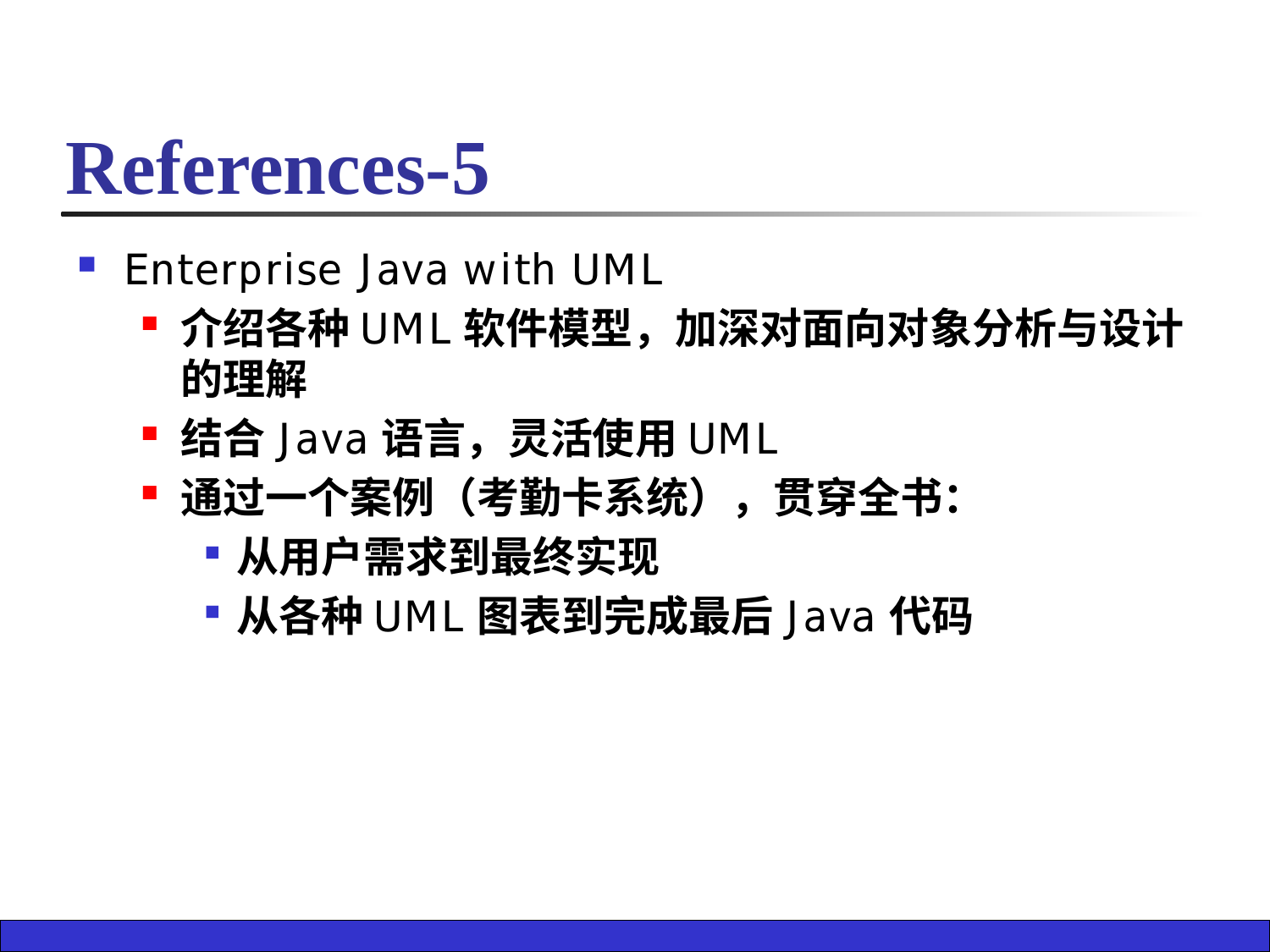

# References-5
Enterprise Java with UML
介绍各种UML软件模型，加深对面向对象分析与设计的理解
结合Java语言，灵活使用UML
通过一个案例（考勤卡系统），贯穿全书：
从用户需求到最终实现
从各种UML图表到完成最后Java代码